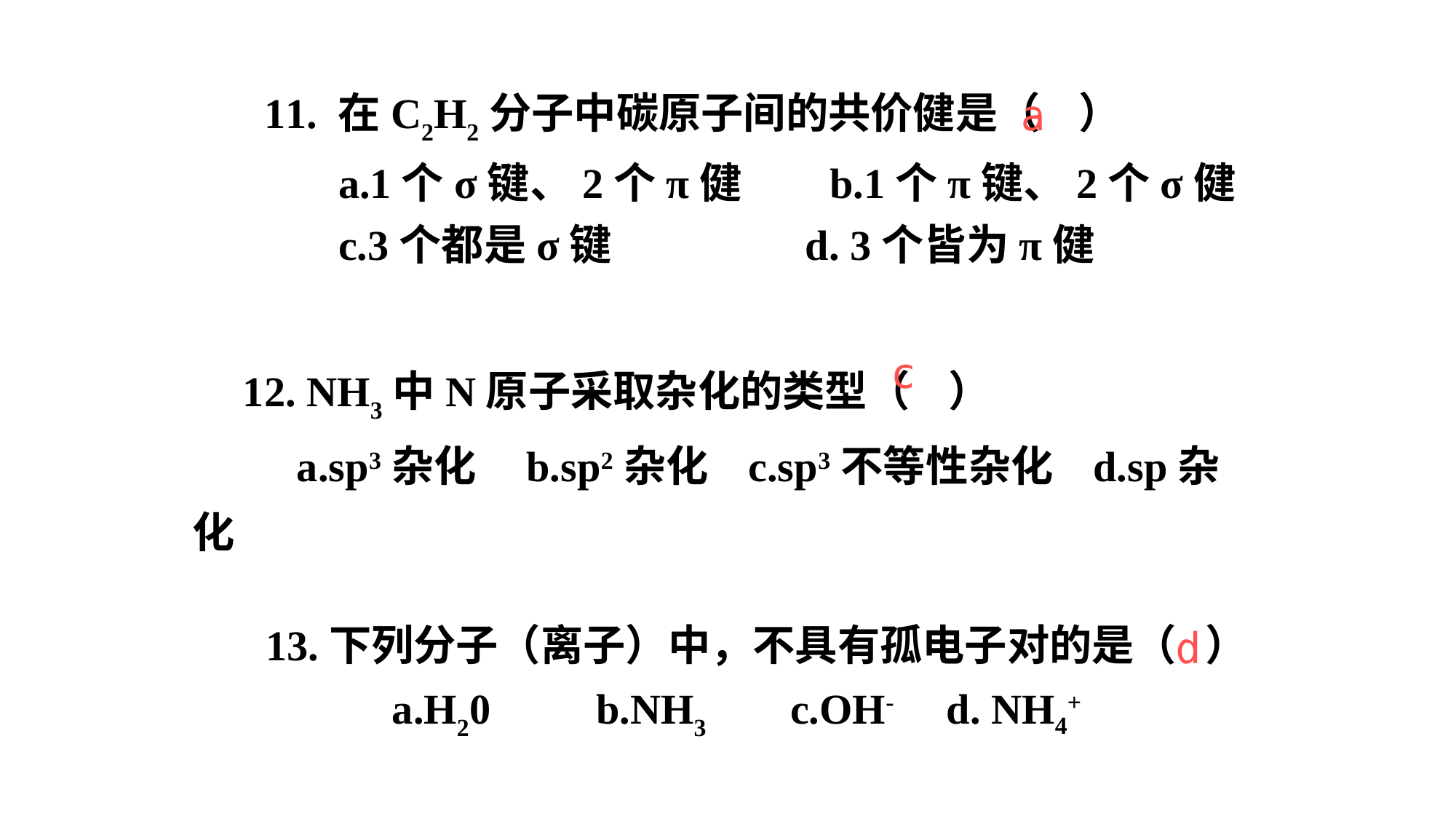

11. 在C2H2分子中碳原子间的共价健是（    ）
       a.1个σ键、2个π健        b.1个π键、2个σ健
       c.3个都是σ键                   d. 3个皆为π健
a
12. NH3中N原子采取杂化的类型（    ）
     a.sp3杂化    b.sp2杂化   c.sp3不等性杂化   d.sp杂化
c
13.下列分子（离子）中，不具有孤电子对的是（   ）
            a.H20          b.NH3        c.OH-     d. NH4+
d